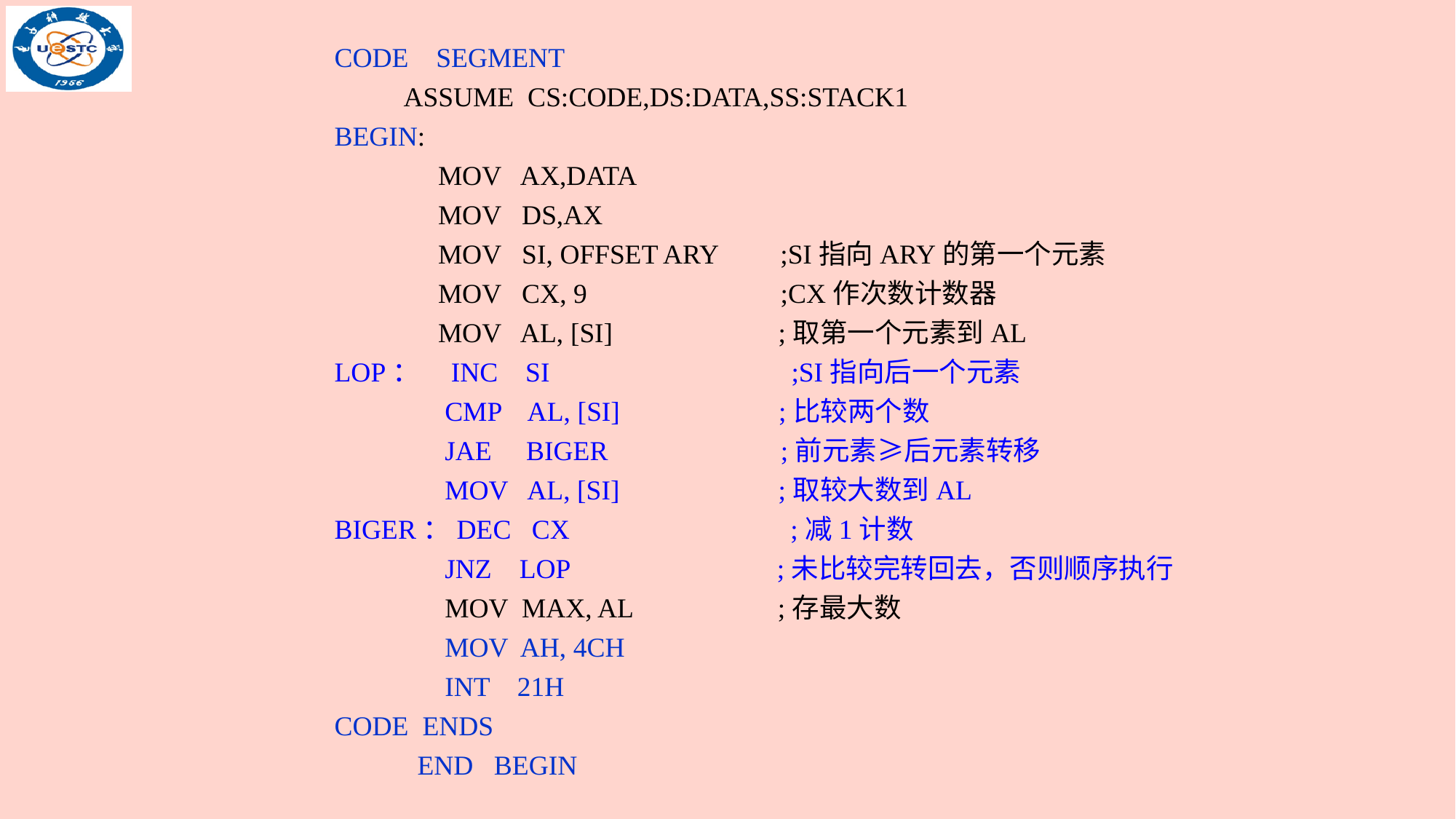

CODE    SEGMENT
          ASSUME  CS:CODE,DS:DATA,SS:STACK1
BEGIN:
               MOV   AX,DATA
               MOV   DS,AX
               MOV   SI, OFFSET ARY         ;SI指向ARY的第一个元素
               MOV   CX, 9                            ;CX作次数计数器
               MOV   AL, [SI]                        ;取第一个元素到AL
LOP：    INC    SI                                   ;SI指向后一个元素
                CMP    AL, [SI]                       ;比较两个数
                JAE     BIGER                         ;前元素≥后元素转移
                MOV   AL, [SI]                       ;取较大数到AL
BIGER：DEC   CX                                ;减1计数
                JNZ    LOP                              ;未比较完转回去，否则顺序执行
                MOV  MAX, AL                     ;存最大数
                MOV  AH, 4CH
                INT    21H
CODE  ENDS
            END   BEGIN